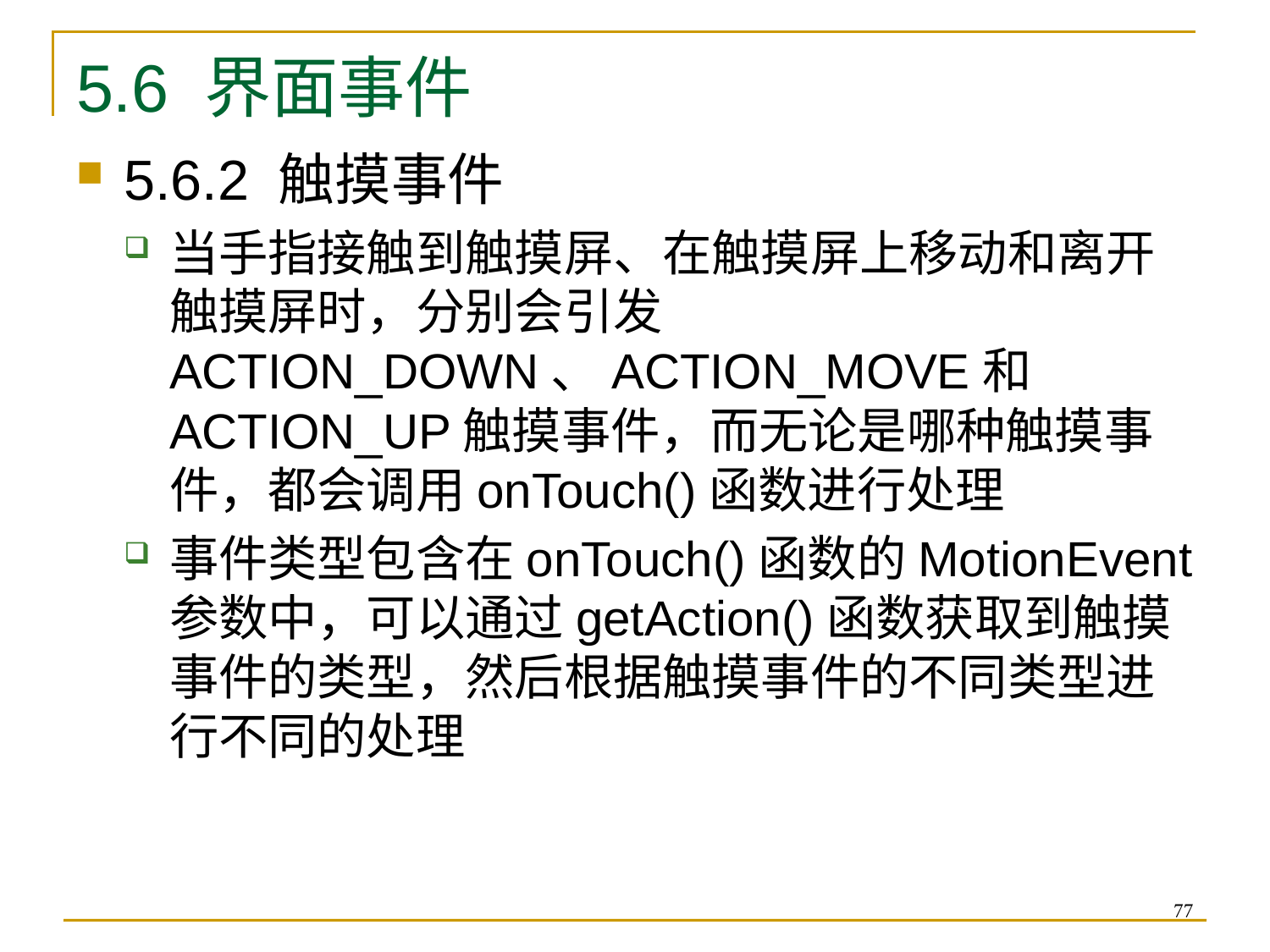

# 5.6 界面事件
5.6.2 触摸事件
当手指接触到触摸屏、在触摸屏上移动和离开触摸屏时，分别会引发ACTION_DOWN、ACTION_MOVE和ACTION_UP触摸事件，而无论是哪种触摸事件，都会调用onTouch()函数进行处理
事件类型包含在onTouch()函数的MotionEvent参数中，可以通过getAction()函数获取到触摸事件的类型，然后根据触摸事件的不同类型进行不同的处理

77